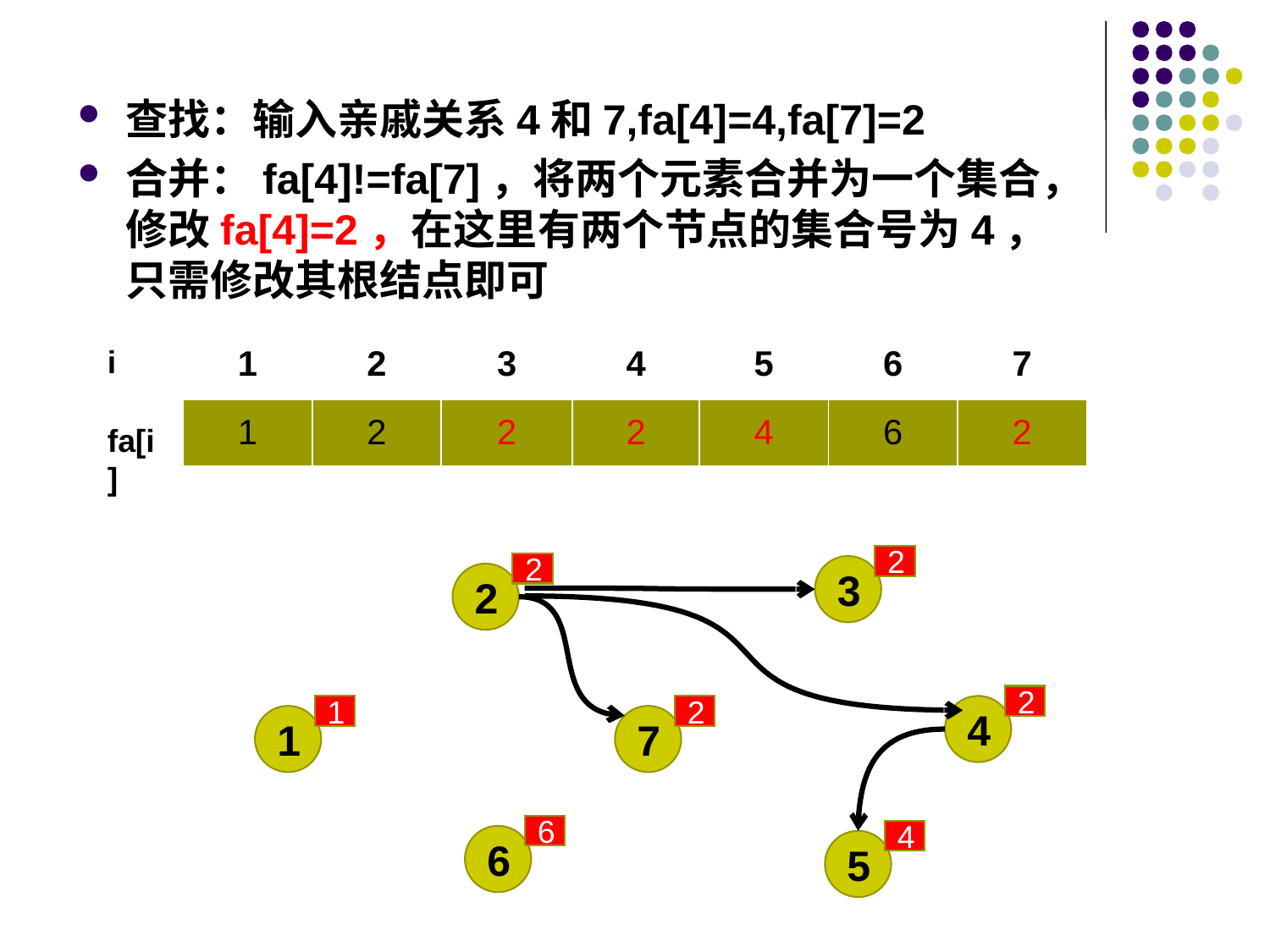

查找：输入亲戚关系4和7,fa[4]=4,fa[7]=2
合并：fa[4]!=fa[7]，将两个元素合并为一个集合，修改fa[4]=2，在这里有两个节点的集合号为4，只需修改其根结点即可
| 1 | 2 | 3 | 4 | 5 | 6 | 7 |
| --- | --- | --- | --- | --- | --- | --- |
| 1 | 2 | 2 | 2 | 4 | 6 | 2 |
i
fa[i]
2
3
2
2
2
4
1
1
2
7
6
6
4
5